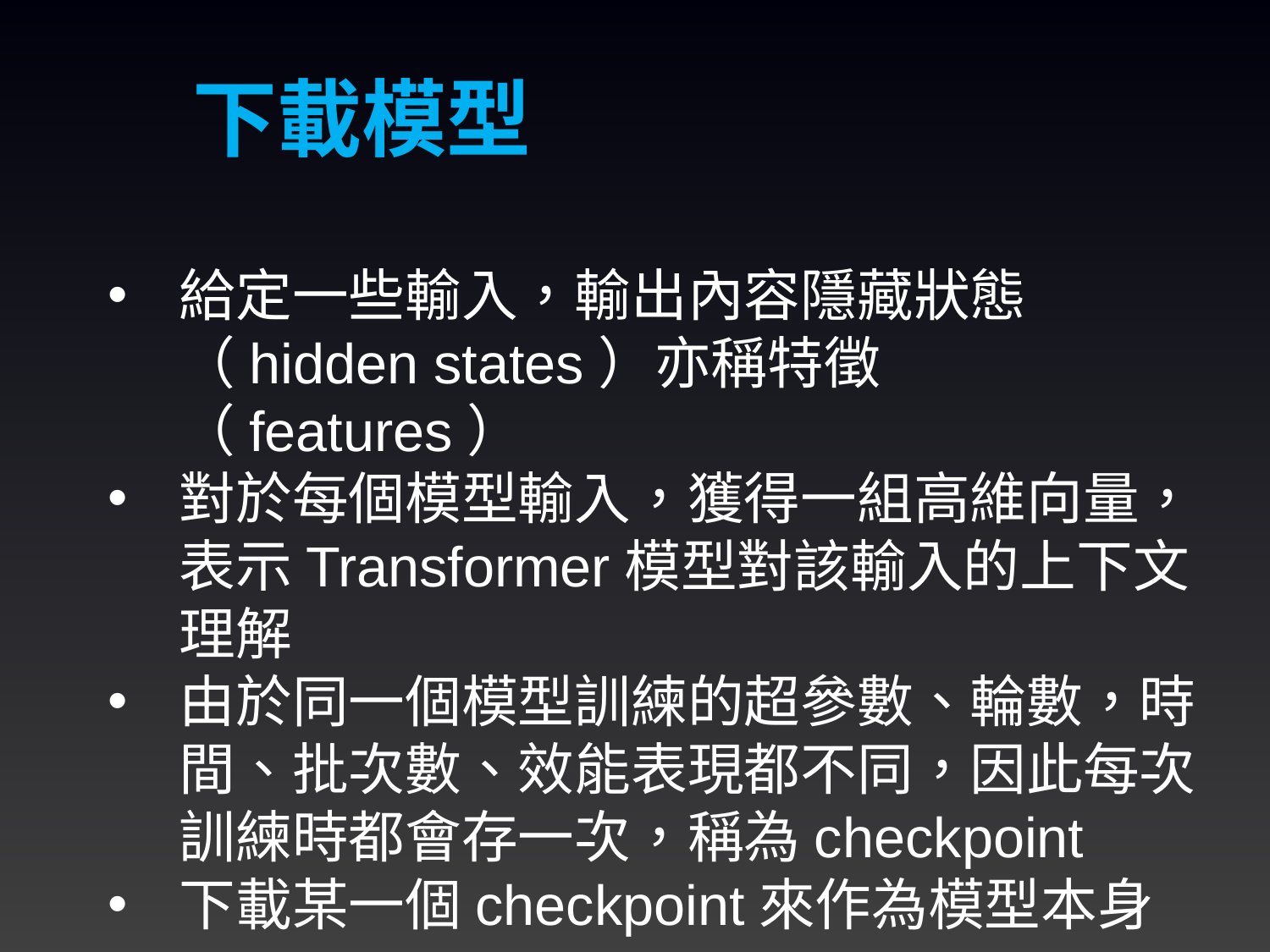

下載模型
給定一些輸入，輸出內容隱藏狀態（hidden states）亦稱特徵（features）
對於每個模型輸入，獲得一組高維向量，表示Transformer模型對該輸入的上下文理解
由於同一個模型訓練的超參數、輪數，時間、批次數、效能表現都不同，因此每次訓練時都會存一次，稱為checkpoint
下載某一個checkpoint來作為模型本身